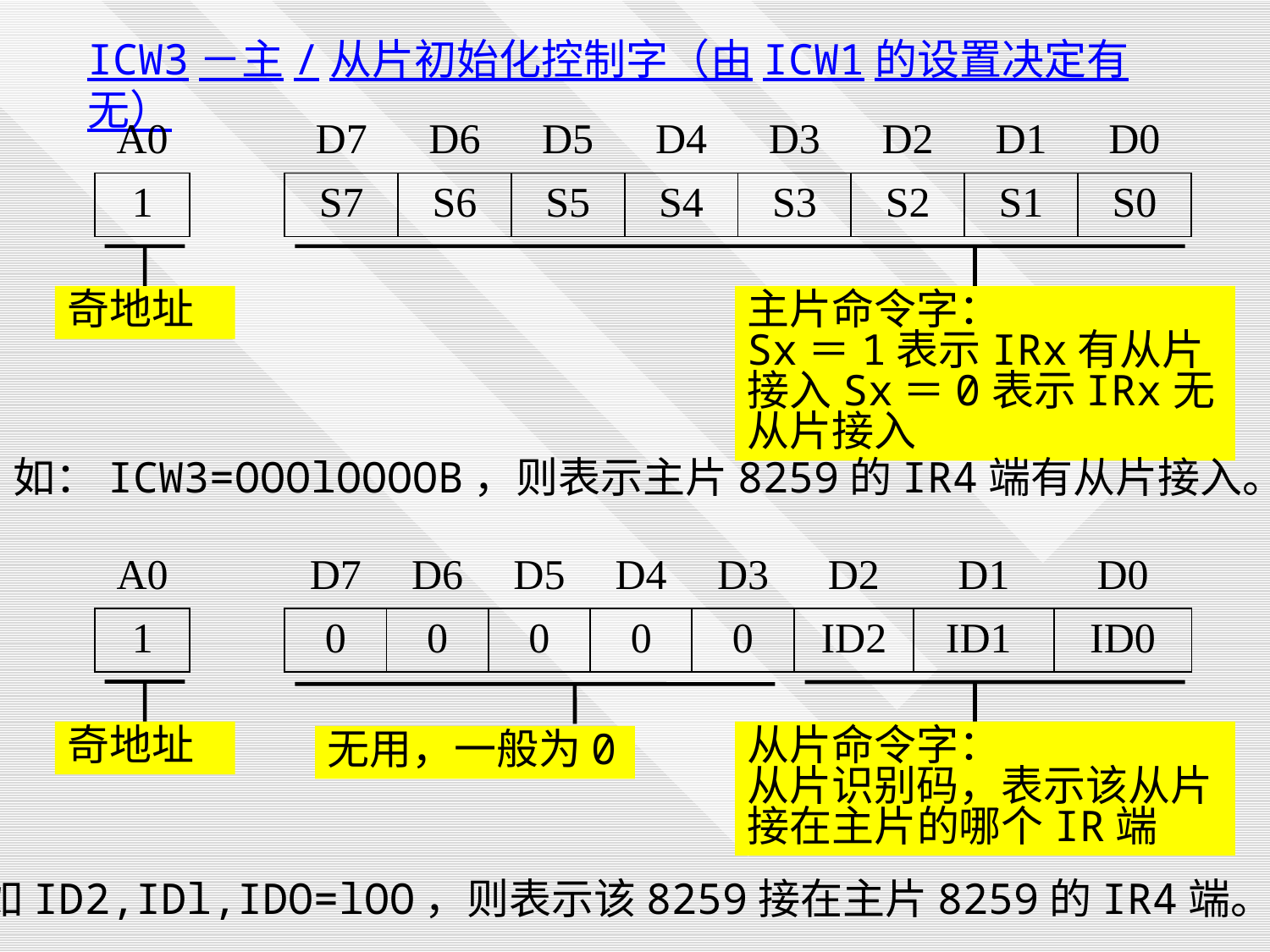

ICW3－主/从片初始化控制字（由ICW1的设置决定有无）
| A0 |  | D7 | D6 | D5 | D4 | D3 | D2 | D1 | D0 |
| --- | --- | --- | --- | --- | --- | --- | --- | --- | --- |
| 1 |  | S7 | S6 | S5 | S4 | S3 | S2 | S1 | S0 |

奇地址
主片命令字：
Sx＝1表示IRx有从片接入Sx＝0表示IRx无从片接入
如：ICW3=OOOlOOOOB，则表示主片8259的IR4端有从片接入。
| A0 |  | D7 | D6 | D5 | D4 | D3 | D2 | D1 | D0 |
| --- | --- | --- | --- | --- | --- | --- | --- | --- | --- |
| 1 |  | 0 | 0 | 0 | 0 | 0 | ID2 | ID1 | ID0 |

奇地址
从片命令字：
从片识别码，表示该从片接在主片的哪个IR端
无用，一般为0
如ID2,IDl,IDO=lOO，则表示该8259接在主片8259的IR4端。